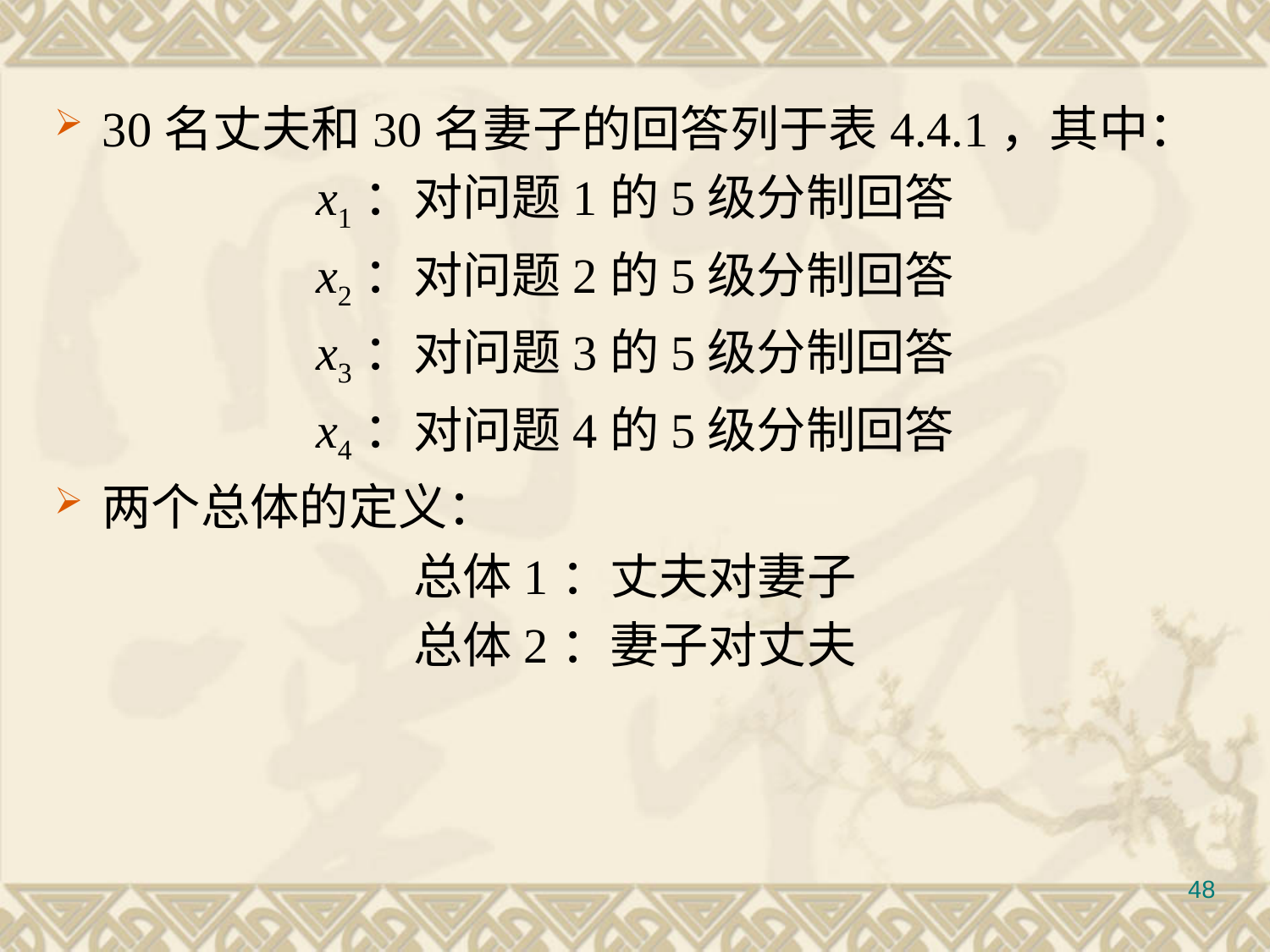

#
30名丈夫和30名妻子的回答列于表4.4.1，其中：
x1：对问题1的5级分制回答
x2：对问题2的5级分制回答
x3：对问题3的5级分制回答
x4：对问题4的5级分制回答
两个总体的定义：
总体1：丈夫对妻子
总体2：妻子对丈夫

48